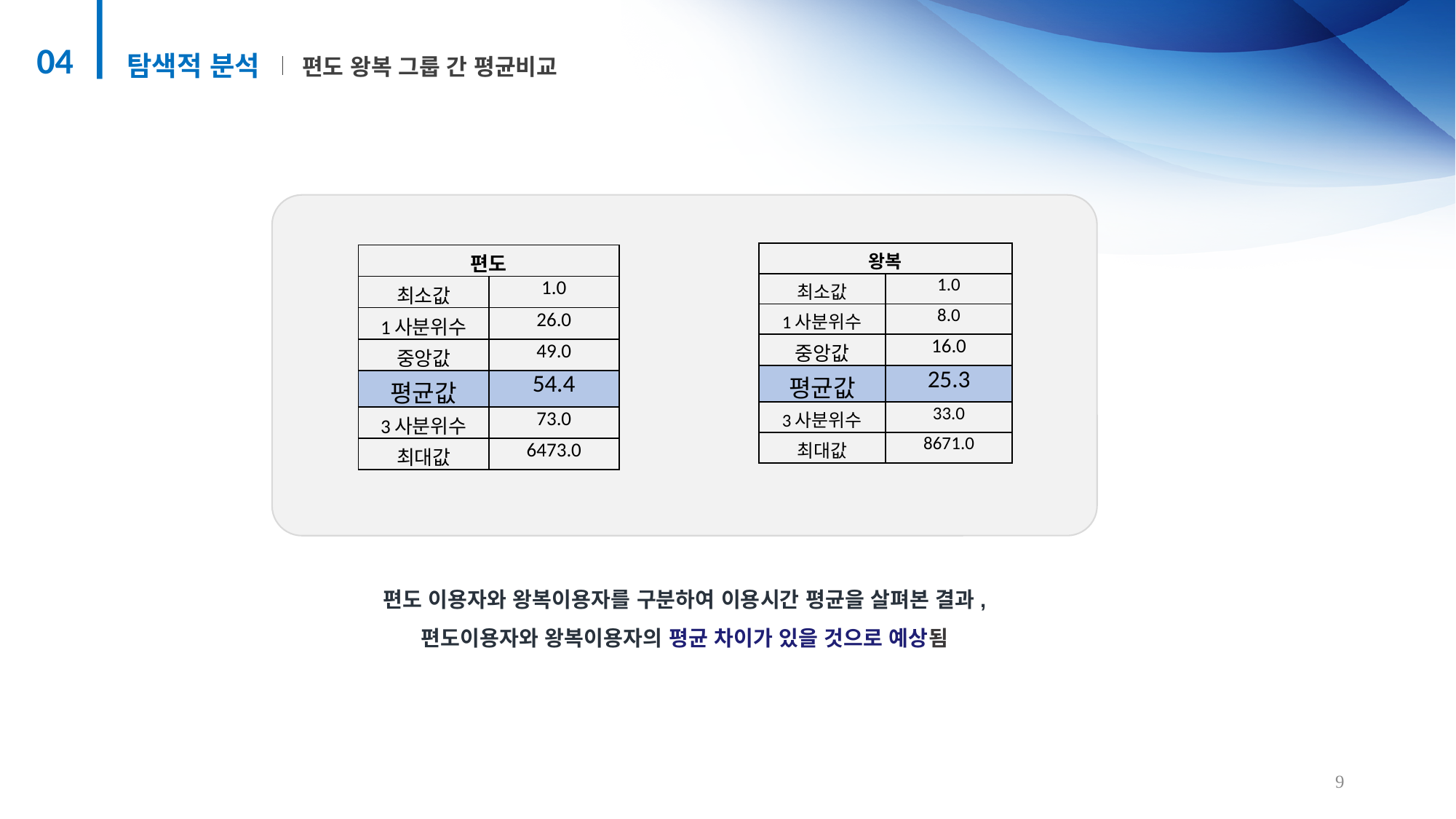

04

탐색적 분석
편도 왕복 그룹 간 평균비교

| 왕복 |  |
| --- | --- |
| 최소값 | 1.0 |
| 1사분위수 | 8.0 |
| 중앙값 | 16.0 |
| 평균값 | 25.3 |
| 3사분위수 | 33.0 |
| 최대값 | 8671.0 |
| 편도 |  |
| --- | --- |
| 최소값 | 1.0 |
| 1사분위수 | 26.0 |
| 중앙값 | 49.0 |
| 평균값 | 54.4 |
| 3사분위수 | 73.0 |
| 최대값 | 6473.0 |
편도 이용자와 왕복이용자를 구분하여 이용시간 평균을 살펴본 결과,
편도이용자와 왕복이용자의 평균 차이가 있을 것으로 예상됨
9